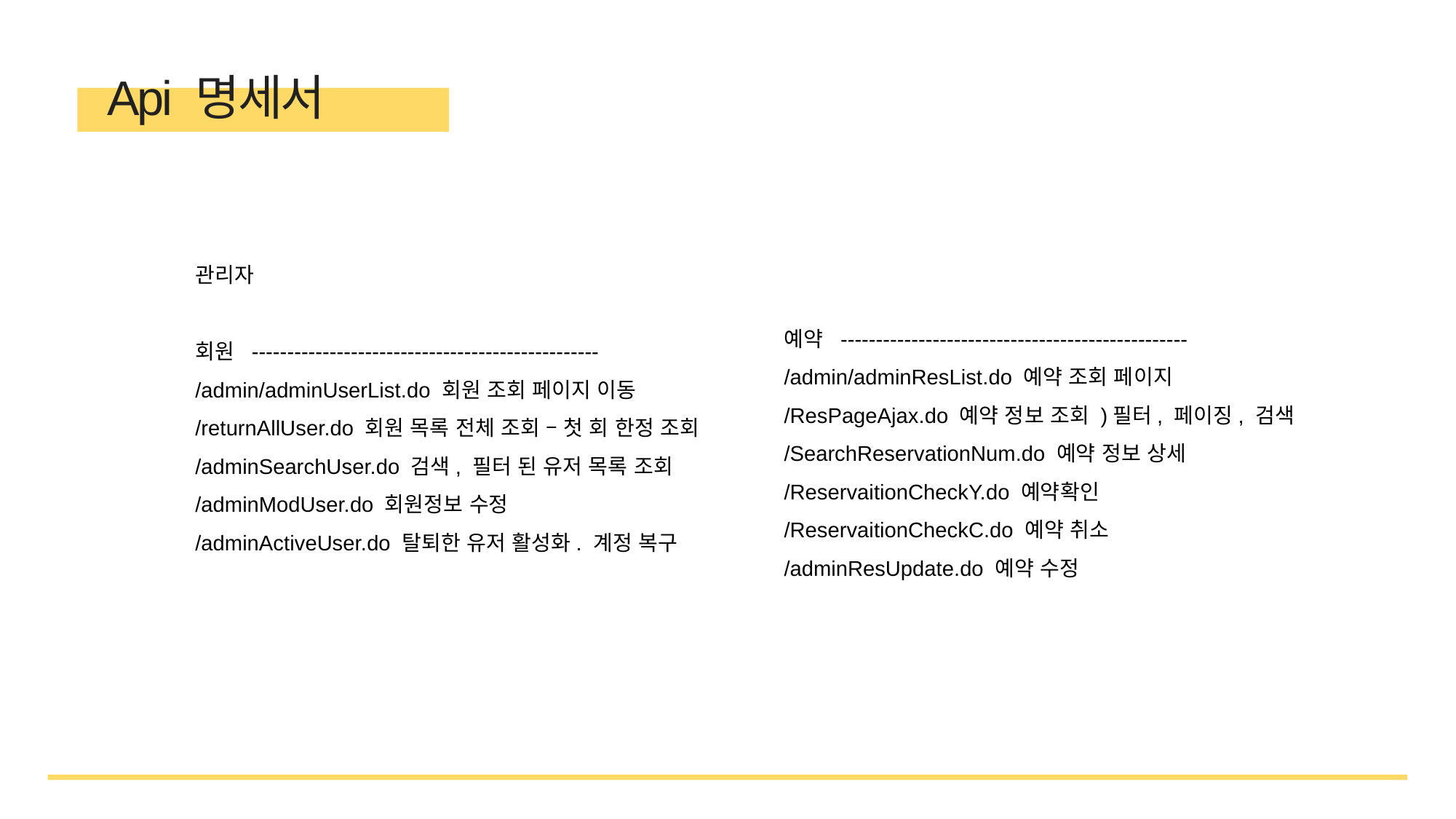

Api 명세서

관리자

회원  -------------------------------------------------
/admin/adminUserList.do 회원 조회 페이지 이동
/returnAllUser.do 회원 목록 전체 조회 – 첫 회 한정 조회
/adminSearchUser.do 검색, 필터 된 유저 목록 조회
/adminModUser.do 회원정보 수정
/adminActiveUser.do 탈퇴한 유저 활성화. 계정 복구

예약  -------------------------------------------------
/admin/adminResList.do 예약 조회 페이지
/ResPageAjax.do 예약 정보 조회 )필터, 페이징, 검색
/SearchReservationNum.do 예약 정보 상세
/ReservaitionCheckY.do 예약확인
/ReservaitionCheckC.do 예약 취소
/adminResUpdate.do 예약 수정